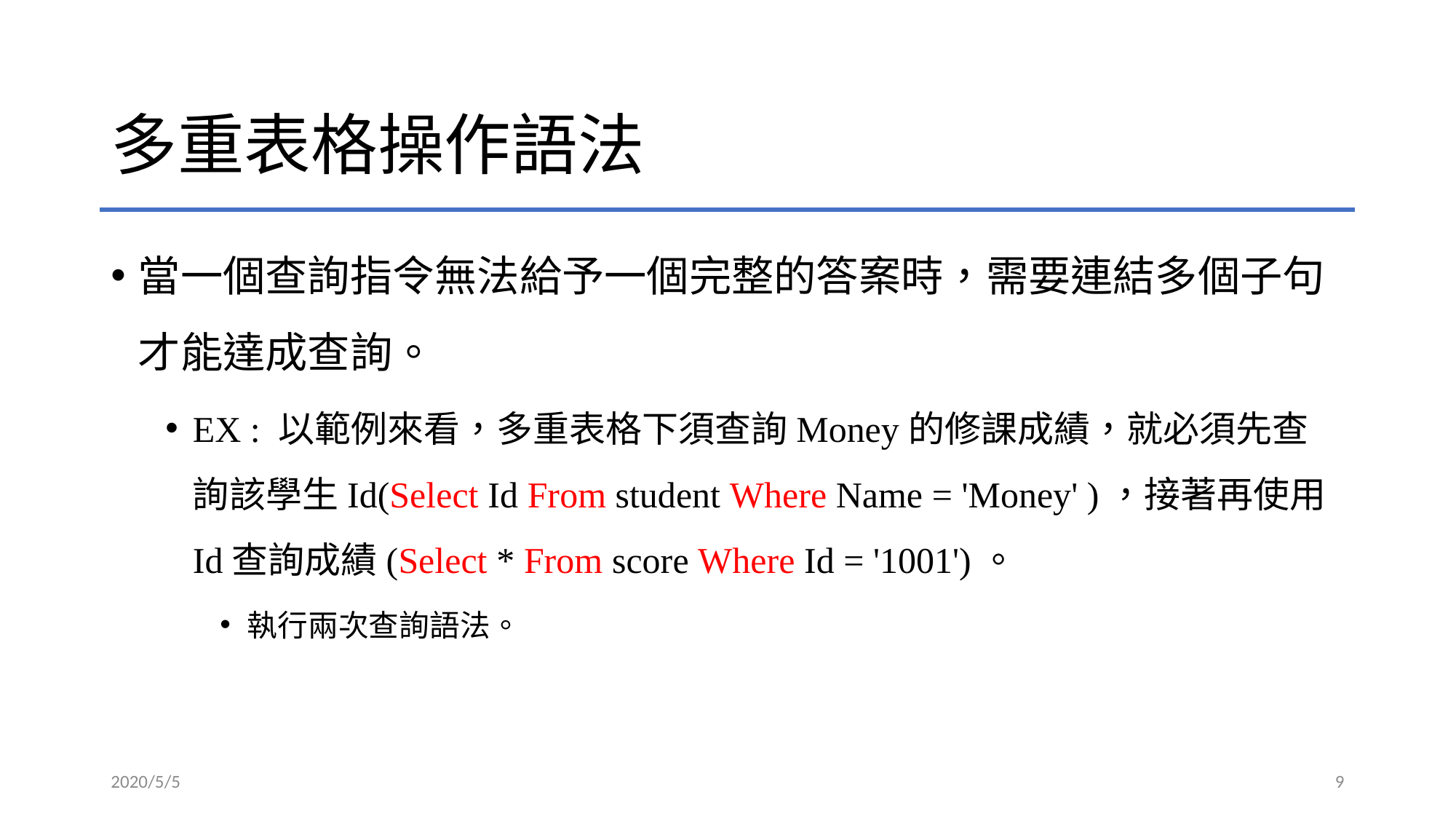

# 多重表格操作語法
當一個查詢指令無法給予一個完整的答案時，需要連結多個子句才能達成查詢。
EX : 以範例來看，多重表格下須查詢Money的修課成績，就必須先查詢該學生Id(Select Id From student Where Name = 'Money' )，接著再使用Id查詢成績(Select * From score Where Id = '1001')。
執行兩次查詢語法。
2020/5/5
9